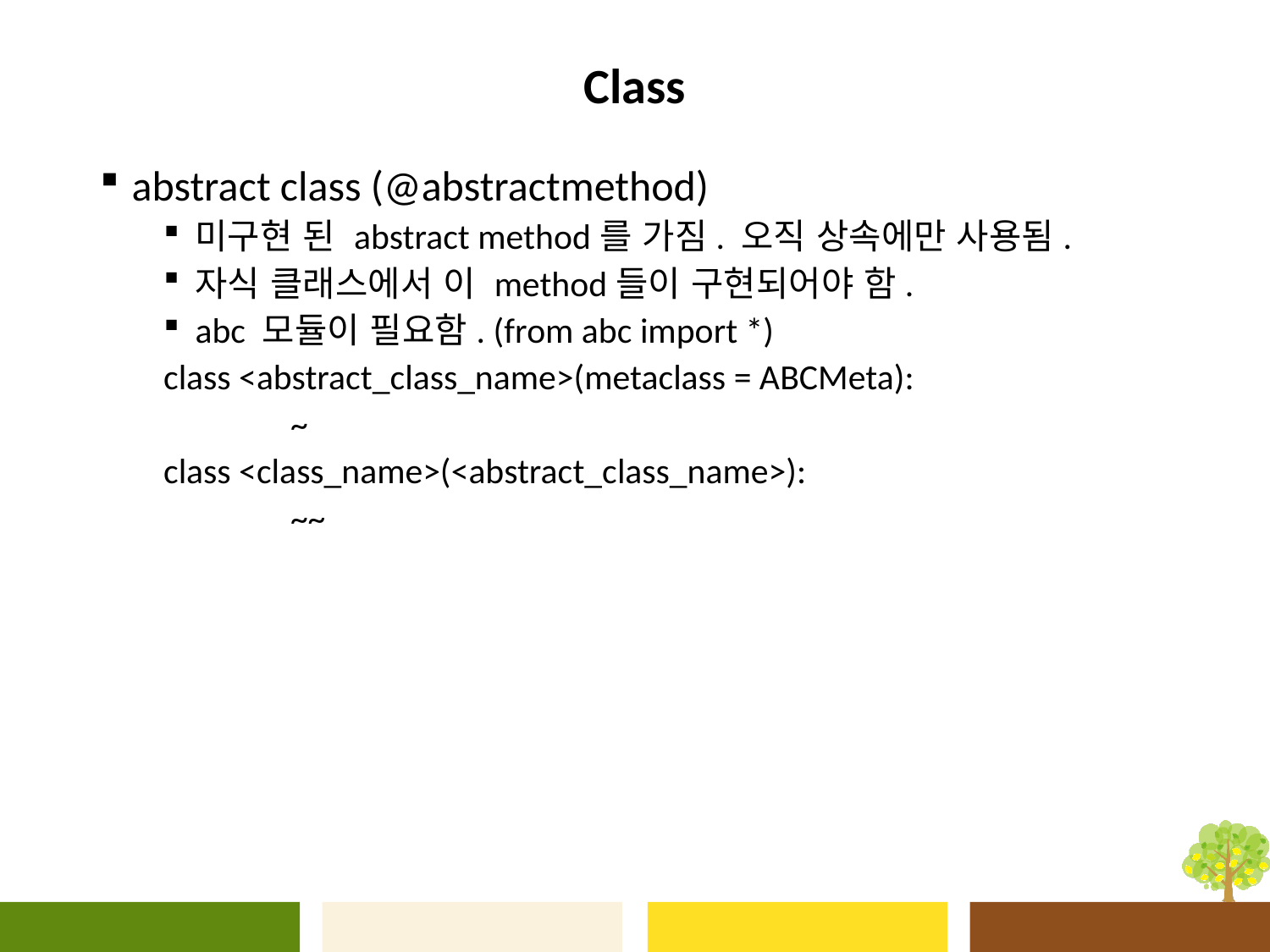

# Class
abstract class (@abstractmethod)
미구현 된 abstract method를 가짐. 오직 상속에만 사용됨.
자식 클래스에서 이 method들이 구현되어야 함.
abc 모듈이 필요함. (from abc import *)
class <abstract_class_name>(metaclass = ABCMeta):
	~
class <class_name>(<abstract_class_name>):
	~~